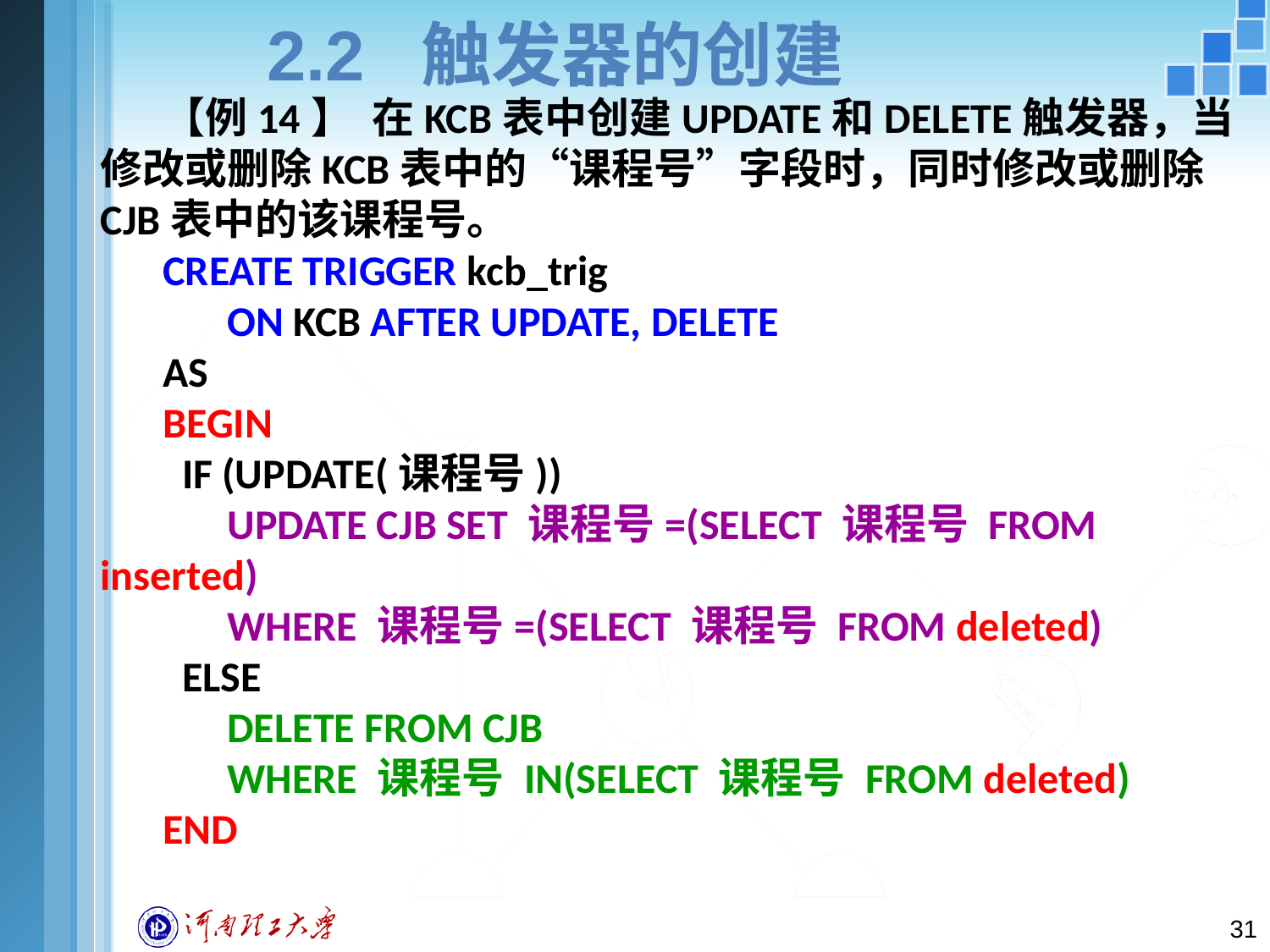

# 2.2  触发器的创建
【例14】  在KCB表中创建UPDATE和DELETE触发器，当修改或删除KCB表中的“课程号”字段时，同时修改或删除CJB表中的该课程号。
CREATE TRIGGER kcb_trig
	ON KCB AFTER UPDATE, DELETE
AS
BEGIN
  IF (UPDATE(课程号))
	UPDATE CJB SET 课程号=(SELECT 课程号 FROM inserted)
	WHERE 课程号=(SELECT 课程号 FROM deleted)
  ELSE
	DELETE FROM CJB
	WHERE 课程号 IN(SELECT 课程号 FROM deleted)
END